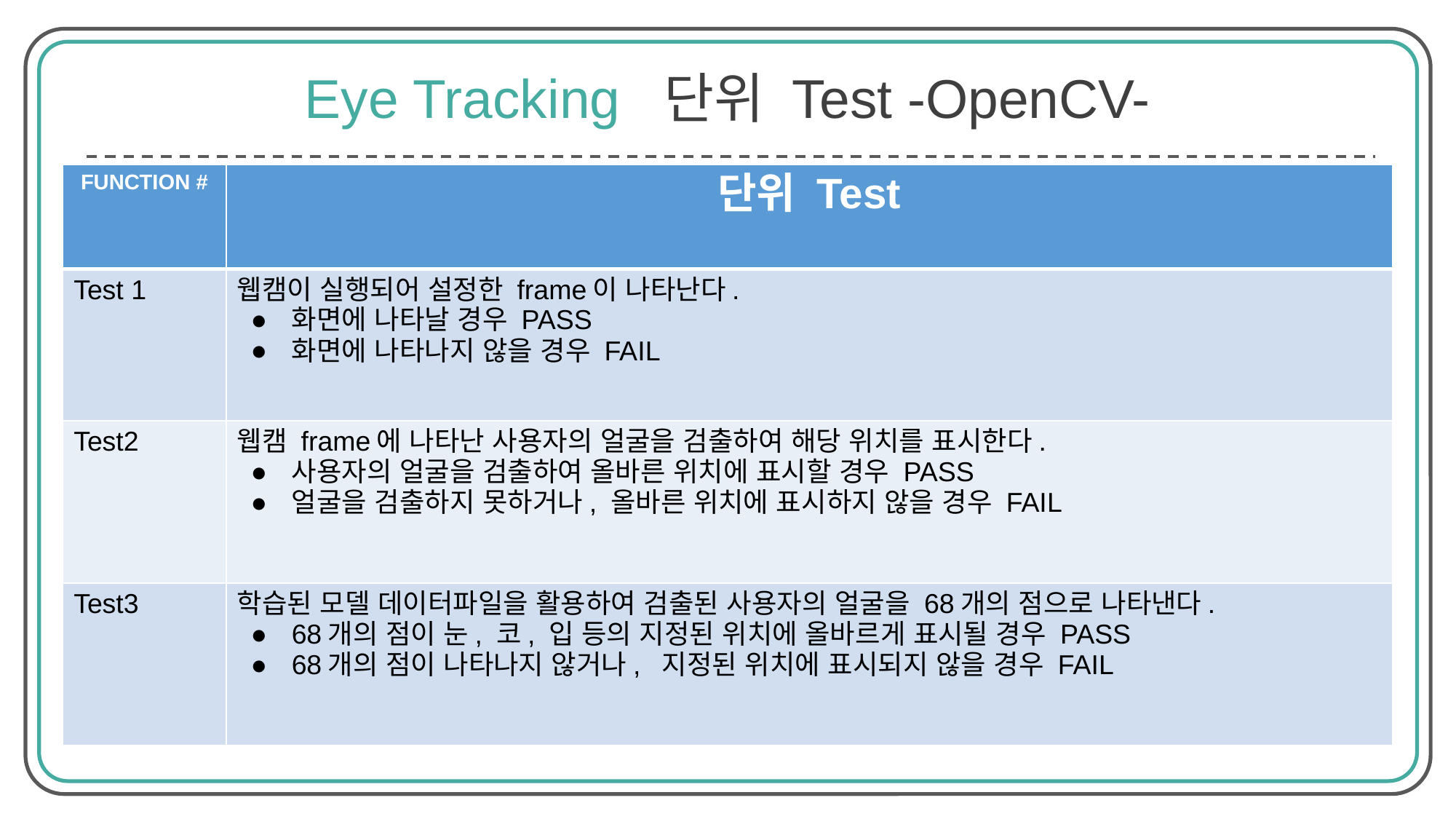

Eye Tracking  단위 Test -OpenCV-
| FUNCTION # | 단위 Test |
| --- | --- |
| Test 1 | 웹캠이 실행되어 설정한 frame이 나타난다. 화면에 나타날 경우 PASS 화면에 나타나지 않을 경우 FAIL |
| Test2 | 웹캠 frame에 나타난 사용자의 얼굴을 검출하여 해당 위치를 표시한다. 사용자의 얼굴을 검출하여 올바른 위치에 표시할 경우 PASS 얼굴을 검출하지 못하거나, 올바른 위치에 표시하지 않을 경우 FAIL |
| Test3 | 학습된 모델 데이터파일을 활용하여 검출된 사용자의 얼굴을 68개의 점으로 나타낸다. 68개의 점이 눈, 코, 입 등의 지정된 위치에 올바르게 표시될 경우 PASS 68개의 점이 나타나지 않거나, 지정된 위치에 표시되지 않을 경우 FAIL |